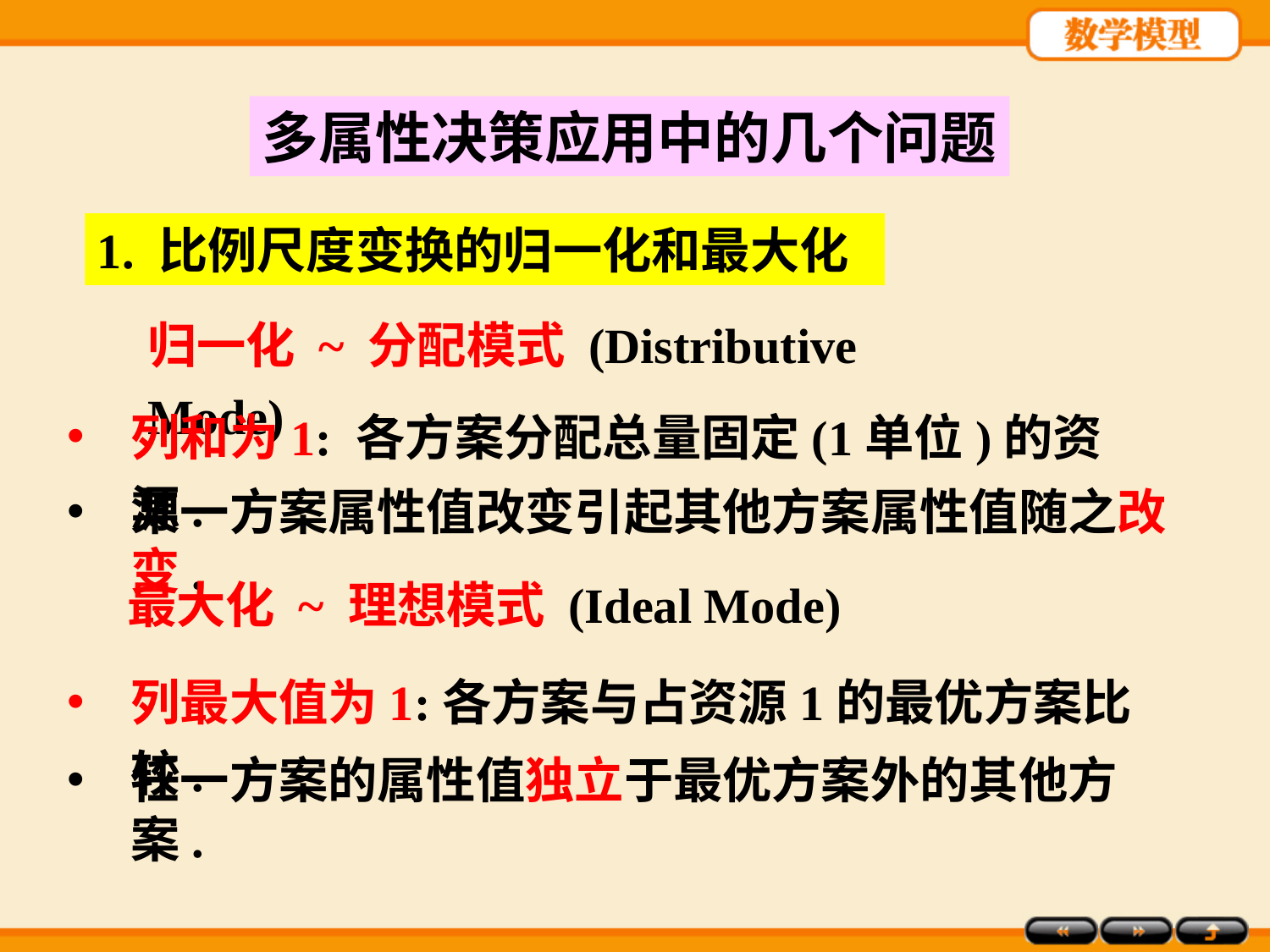

多属性决策应用中的几个问题
1. 比例尺度变换的归一化和最大化
归一化 ~ 分配模式 (Distributive Mode)
列和为1: 各方案分配总量固定(1单位)的资源.
某一方案属性值改变引起其他方案属性值随之改变.
最大化 ~ 理想模式 (Ideal Mode)
列最大值为1:各方案与占资源1的最优方案比较.
任一方案的属性值独立于最优方案外的其他方案.